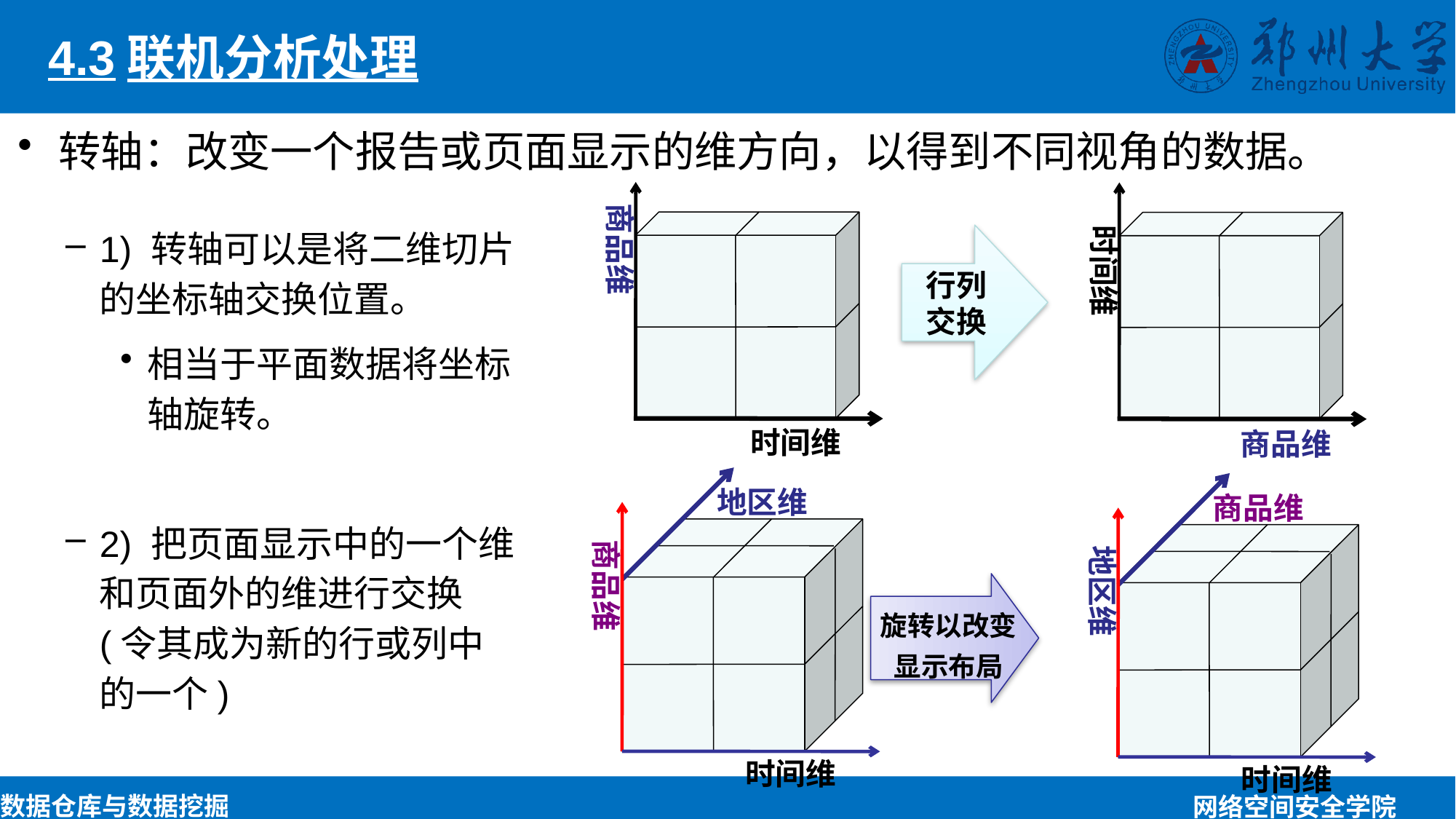

4.3联机分析处理
转轴：改变一个报告或页面显示的维方向，以得到不同视角的数据。
商品维

时间维

时间维
商品维
1) 转轴可以是将二维切片的坐标轴交换位置。
相当于平面数据将坐标轴旋转。

2) 把页面显示中的一个维和页面外的维进行交换(令其成为新的行或列中的一个)
行列
交换
地区维

商品维
时间维
商品维

地区维
时间维

旋转以改变
显示布局